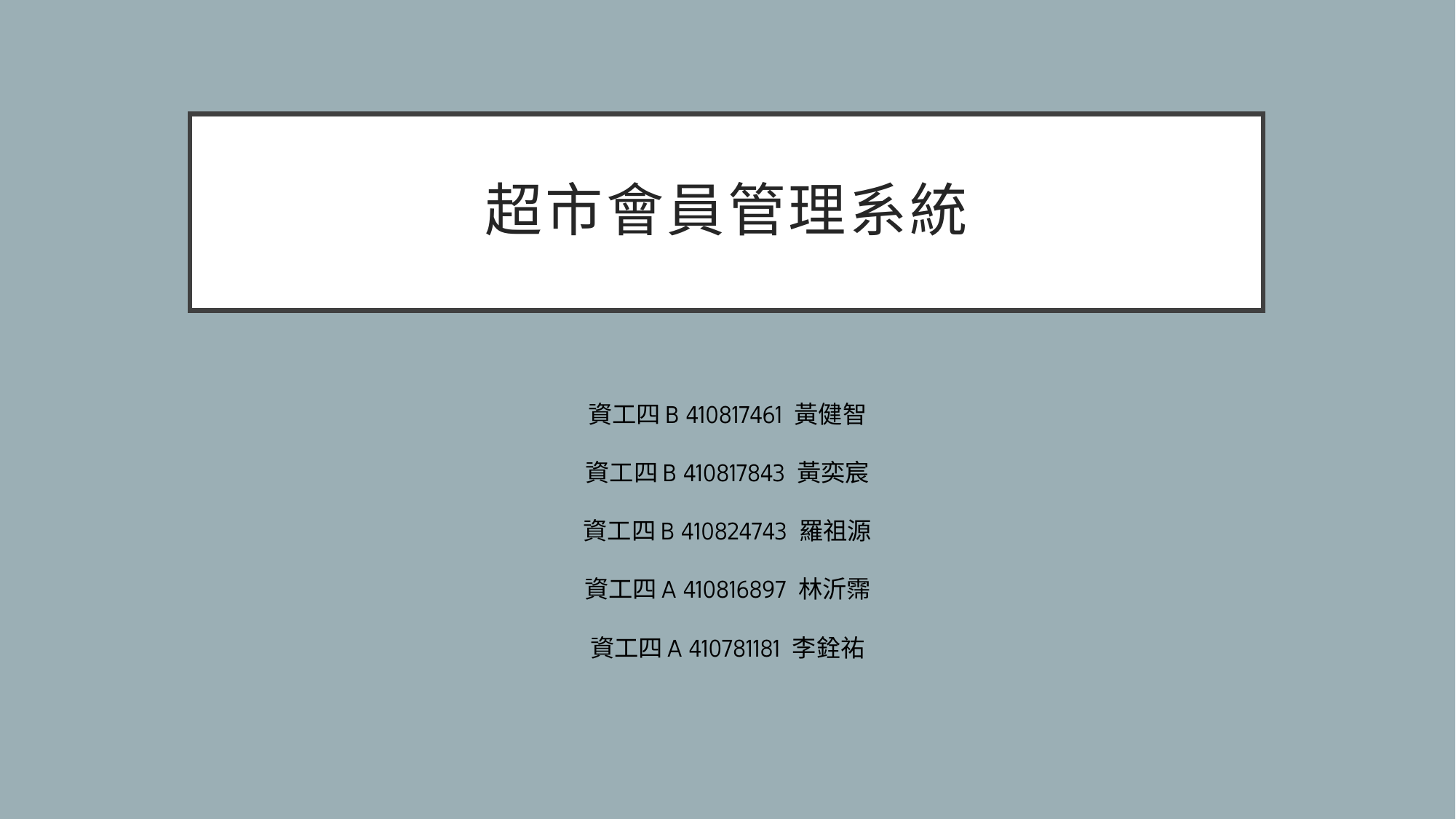

# 超市會員管理系統
資工四B 410817461 黃健智
資工四B 410817843 黃奕宸
資工四B 410824743 羅祖源
資工四A 410816897 林沂霈
資工四A 410781181 李銓祐